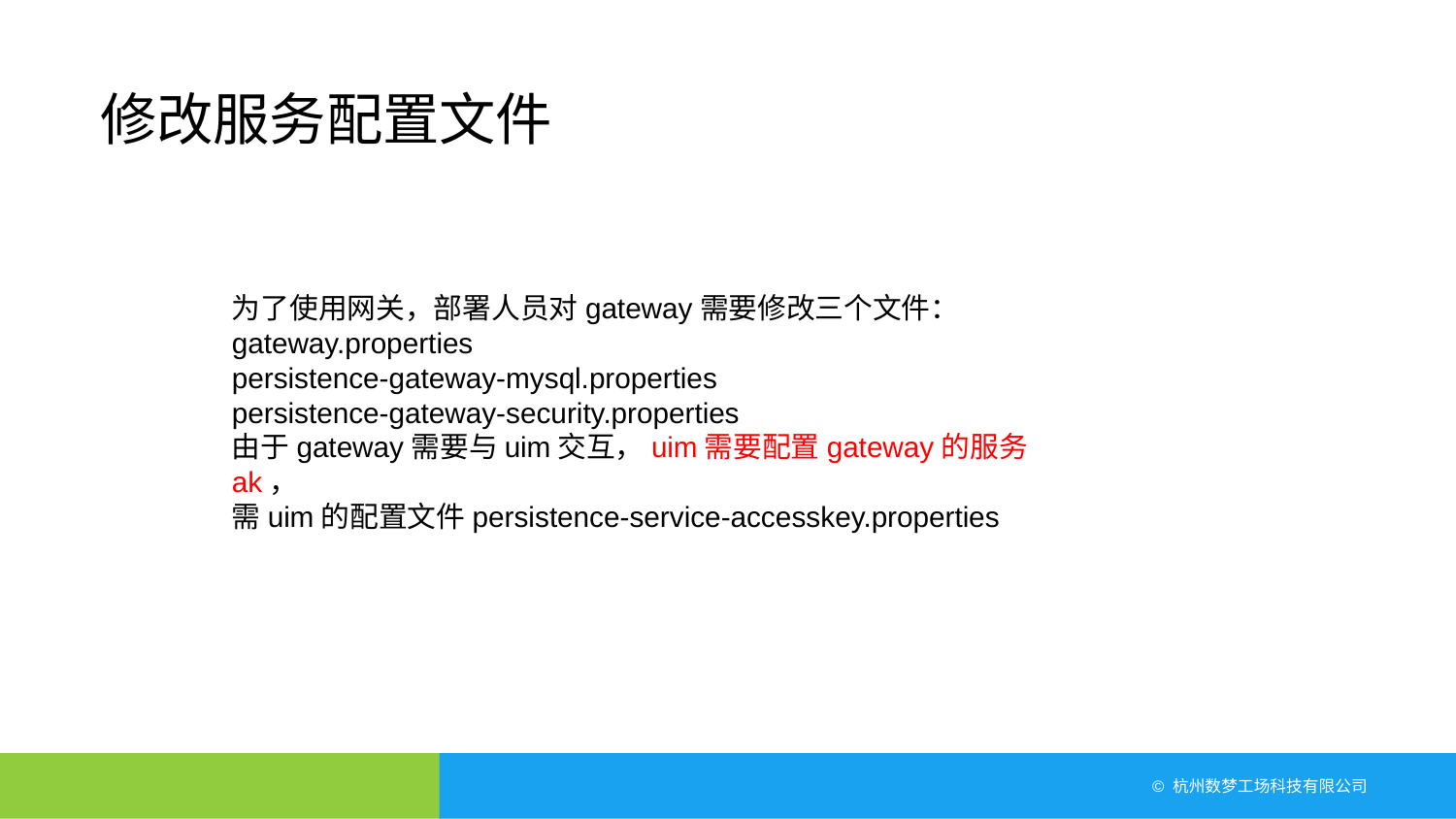

修改服务配置文件
为了使用网关，部署人员对gateway需要修改三个文件：
gateway.properties
persistence-gateway-mysql.properties
persistence-gateway-security.properties
由于gateway需要与uim交互，uim需要配置gateway的服务ak，
需uim的配置文件persistence-service-accesskey.properties